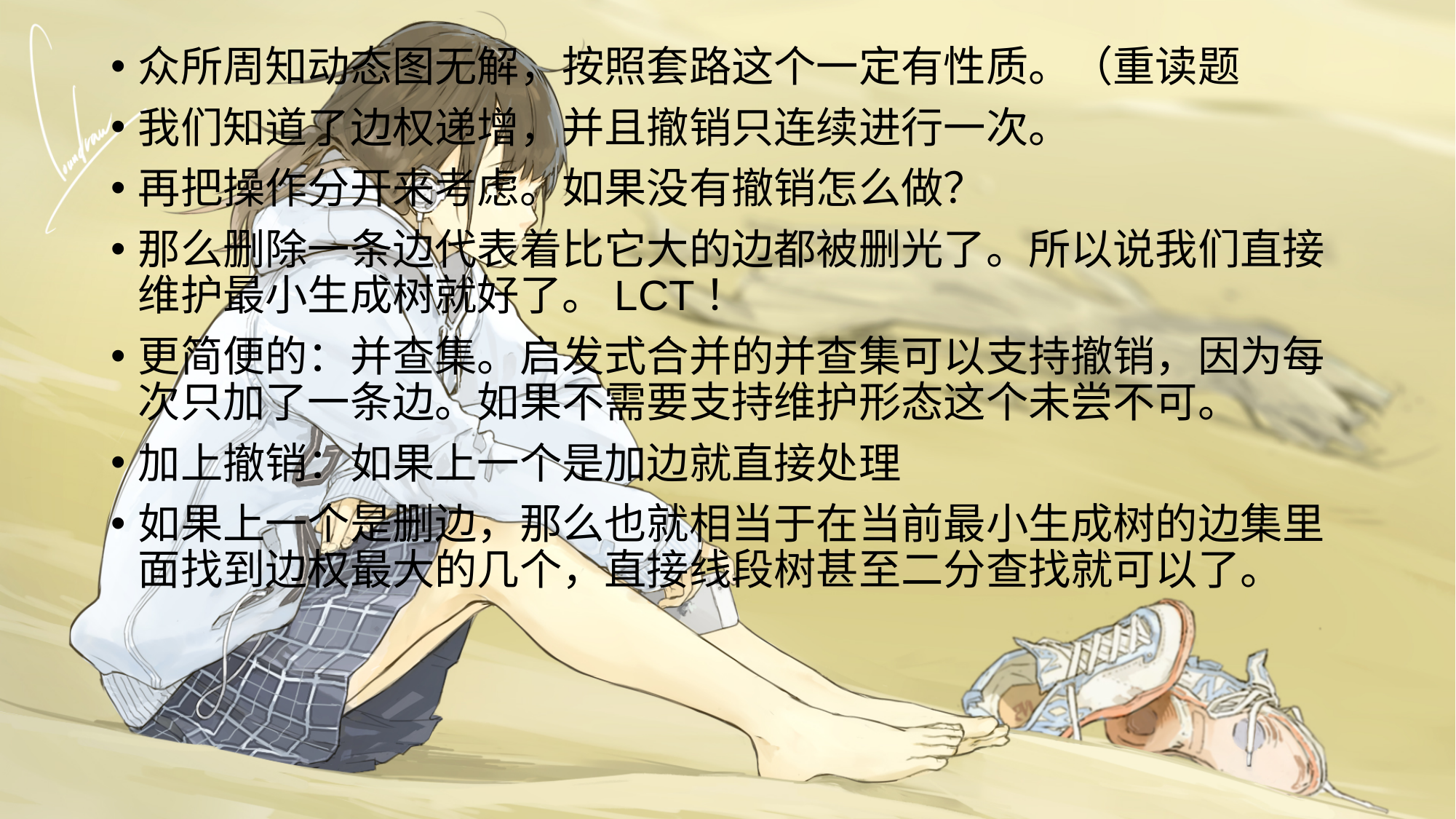

众所周知动态图无解，按照套路这个一定有性质。（重读题
我们知道了边权递增，并且撤销只连续进行一次。
再把操作分开来考虑。如果没有撤销怎么做？
那么删除一条边代表着比它大的边都被删光了。所以说我们直接维护最小生成树就好了。LCT！
更简便的：并查集。启发式合并的并查集可以支持撤销，因为每次只加了一条边。如果不需要支持维护形态这个未尝不可。
加上撤销：如果上一个是加边就直接处理
如果上一个是删边，那么也就相当于在当前最小生成树的边集里面找到边权最大的几个，直接线段树甚至二分查找就可以了。